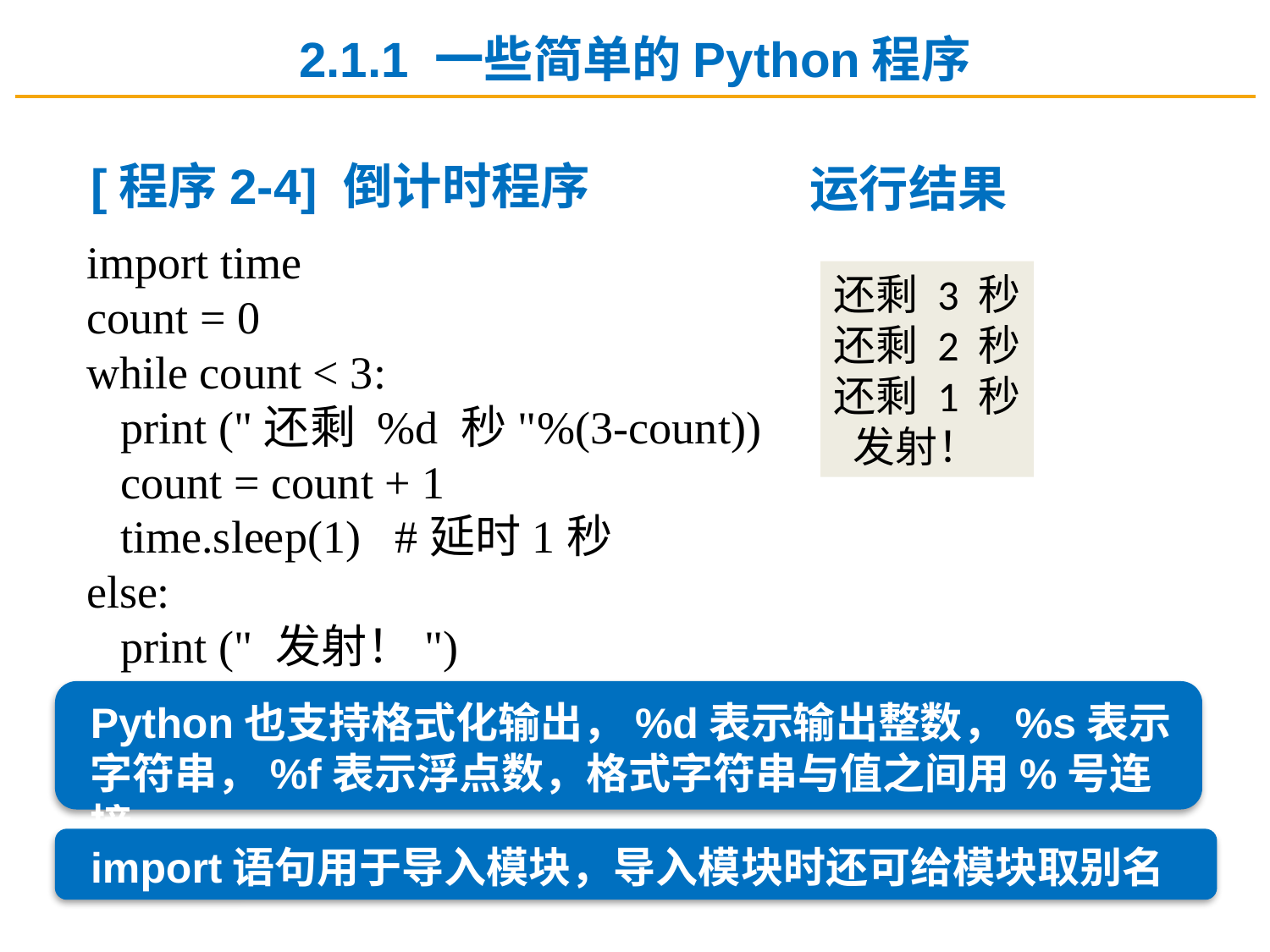

2.1.1 一些简单的Python程序
[程序2-4] 倒计时程序
运行结果
import time
count = 0
while count < 3:
   print ("还剩 %d 秒"%(3-count))
   count = count + 1
   time.sleep(1)   #延时1秒
else:
   print (" 发射！")
还剩 3 秒
还剩 2 秒
还剩 1 秒
 发射！

Python也支持格式化输出，%d表示输出整数，%s表示字符串，%f表示浮点数，格式字符串与值之间用%号连接

import语句用于导入模块，导入模块时还可给模块取别名